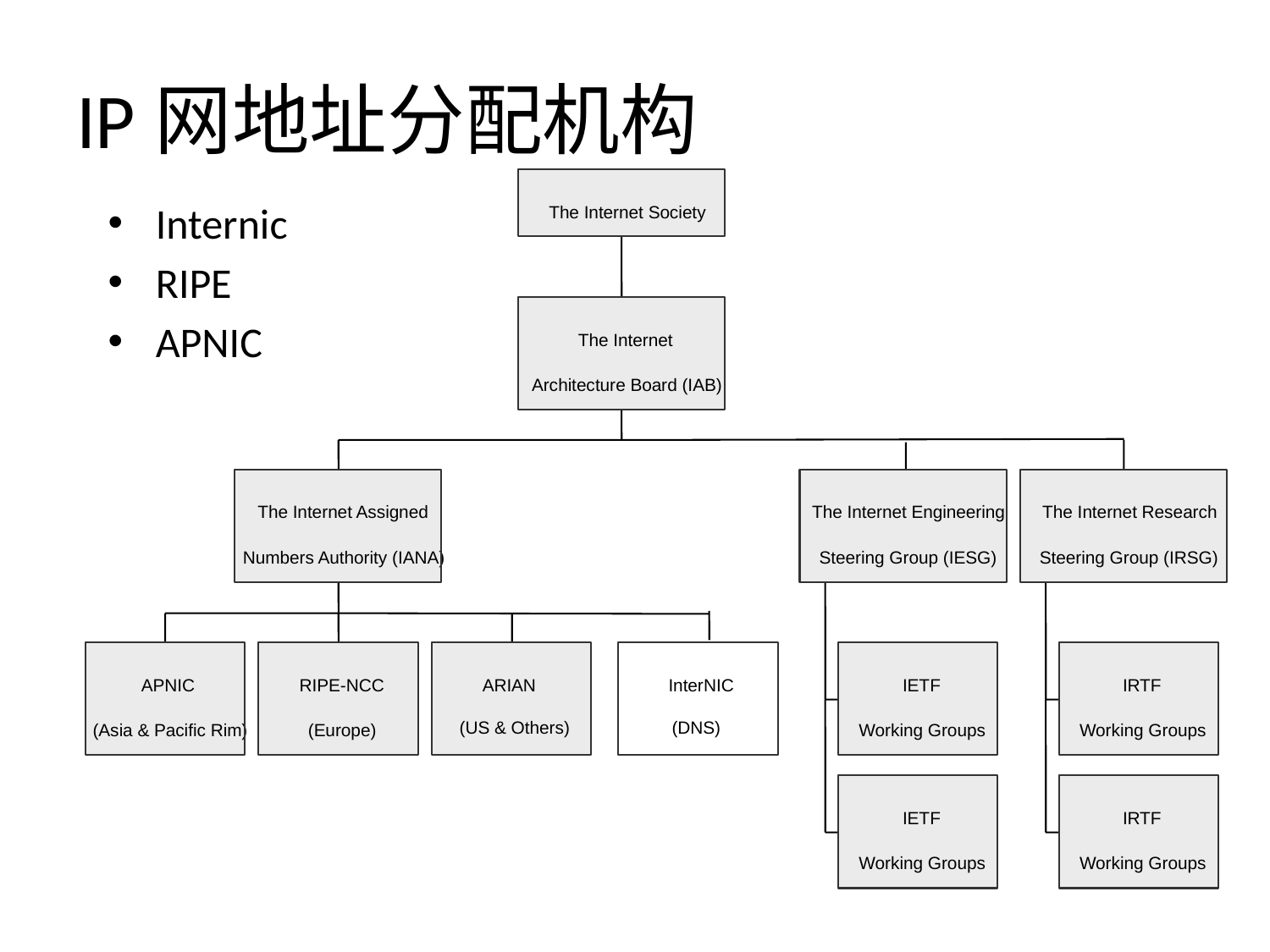

# IP网地址分配机构

The Internet Society

The Internet
Architecture Board (IAB)

The Internet Assigned
The Internet Engineering
The Internet Research
Numbers Authority (IANA)
Steering Group (IESG)
Steering Group (IRSG)

APNIC
(Asia & Pacific Rim)

RIPE-NCC
ARIAN
InterNIC
IETF
IRTF

(US & Others)
(DNS)
(Europe)
Working Groups
Working Groups

IETF
IRTF

Working Groups
Working Groups
Internic
RIPE
APNIC